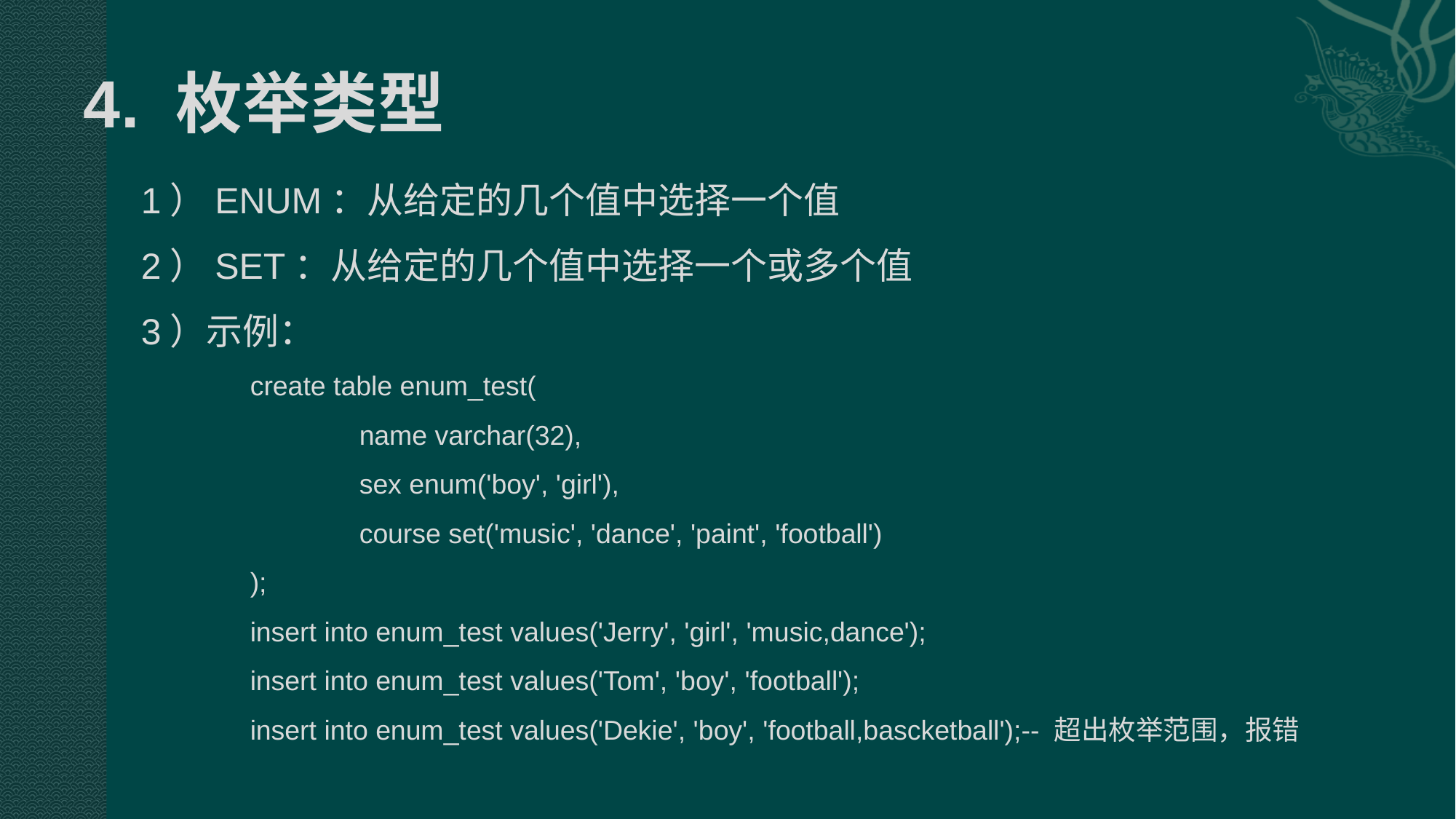

# 4. 枚举类型
1）ENUM：从给定的几个值中选择一个值
2）SET：从给定的几个值中选择一个或多个值
3）示例：
	create table enum_test(
		name varchar(32),
		sex enum('boy', 'girl'),
		course set('music', 'dance', 'paint', 'football')
	);
	insert into enum_test values('Jerry', 'girl', 'music,dance');
	insert into enum_test values('Tom', 'boy', 'football');
	insert into enum_test values('Dekie', 'boy', 'football,bascketball');-- 超出枚举范围，报错